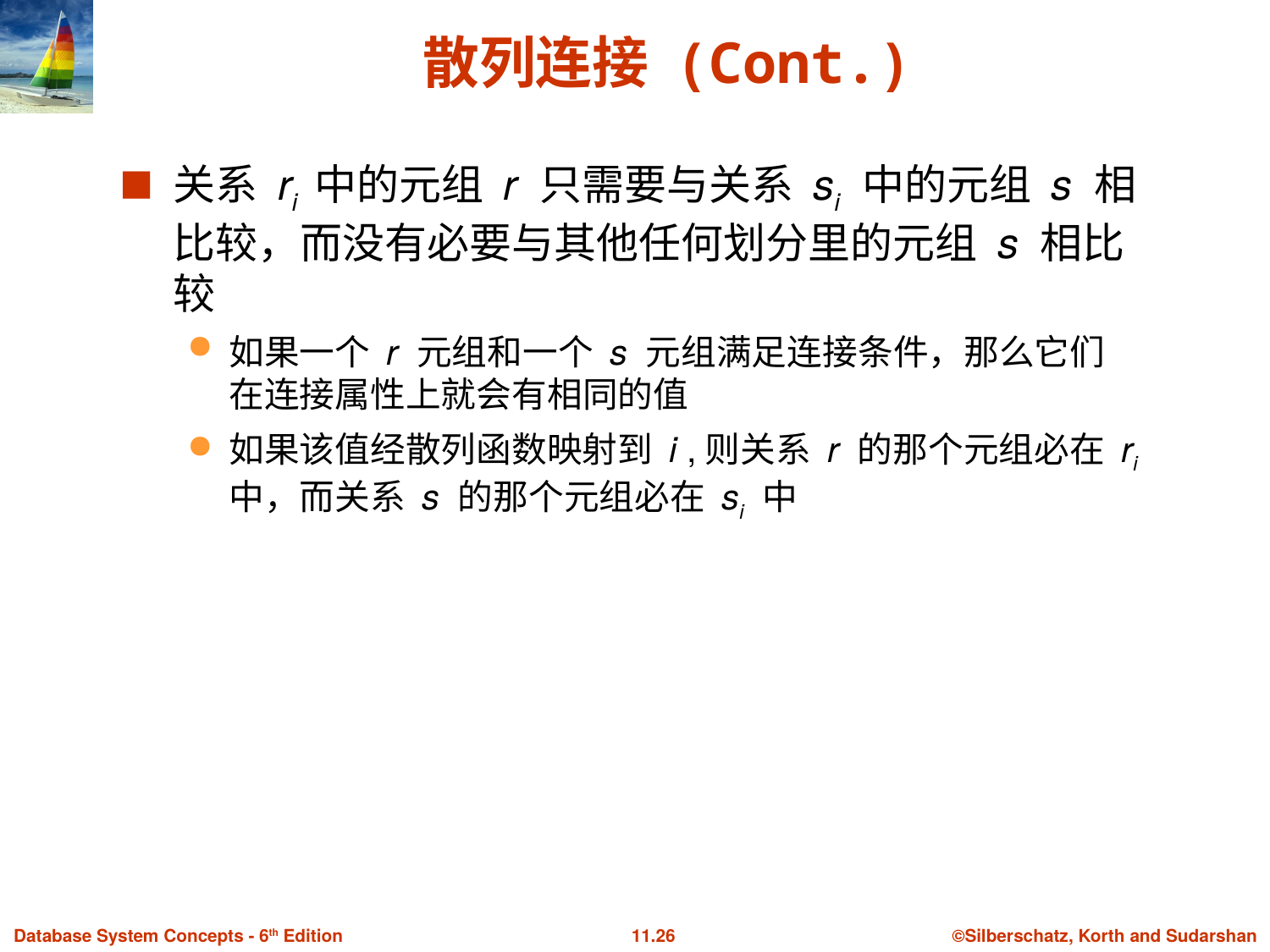

# 散列连接 (Cont.)
关系 ri 中的元组 r 只需要与关系 si 中的元组 s 相比较，而没有必要与其他任何划分里的元组 s 相比较
如果一个 r 元组和一个 s 元组满足连接条件，那么它们在连接属性上就会有相同的值
如果该值经散列函数映射到 i ,则关系 r 的那个元组必在 ri 中，而关系 s 的那个元组必在 si 中